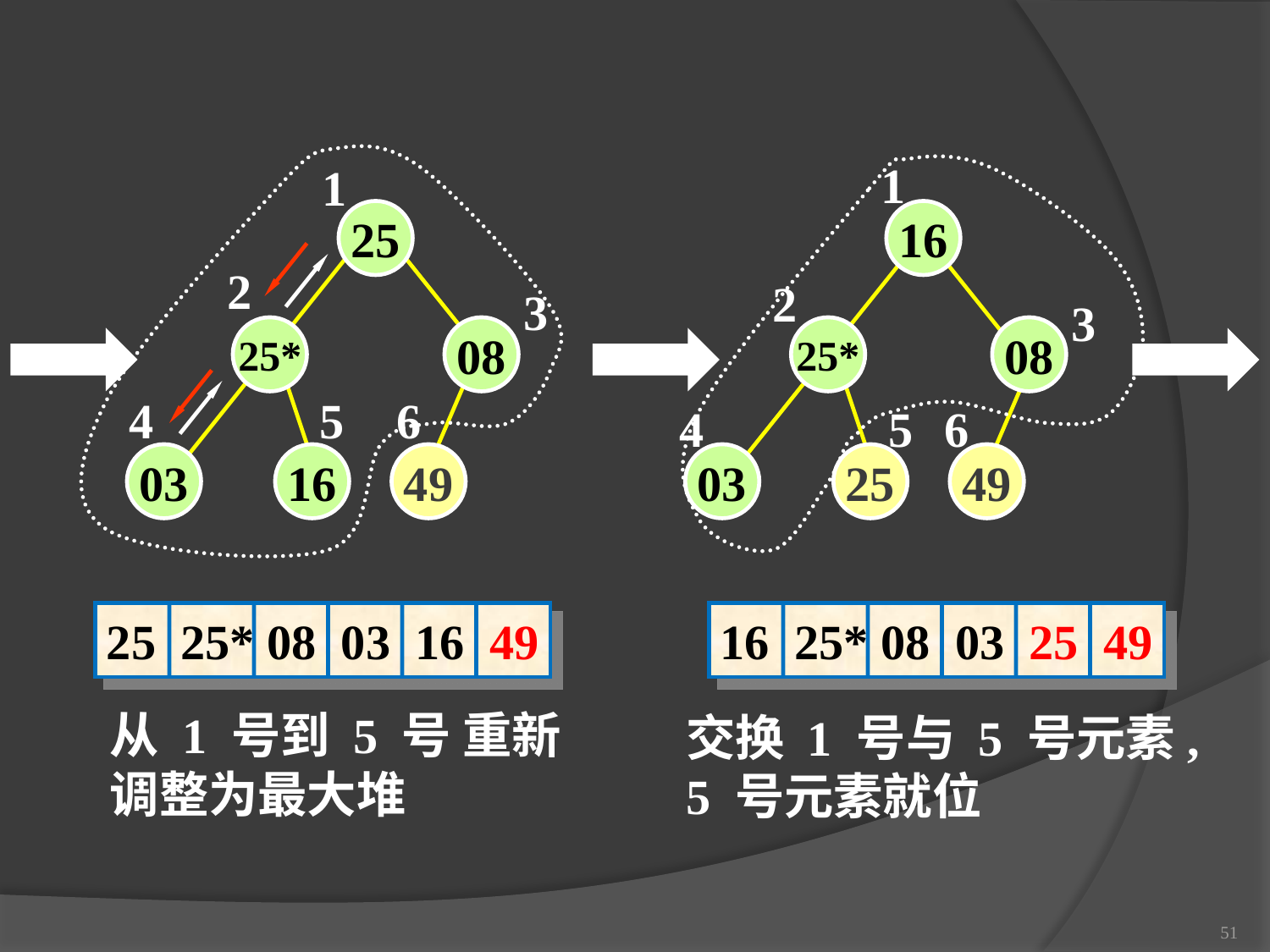

1
1
25
16

2

2
3
3
25*
08
25*
08

4
5
6
4
5
6
03
16
49
03
25
49
25  25* 08  03  16  49

16  25* 08  03  25  49

从 1 号到 5 号 重新
调整为最大堆
交换 1 号与 5 号元素,
5 号元素就位
51